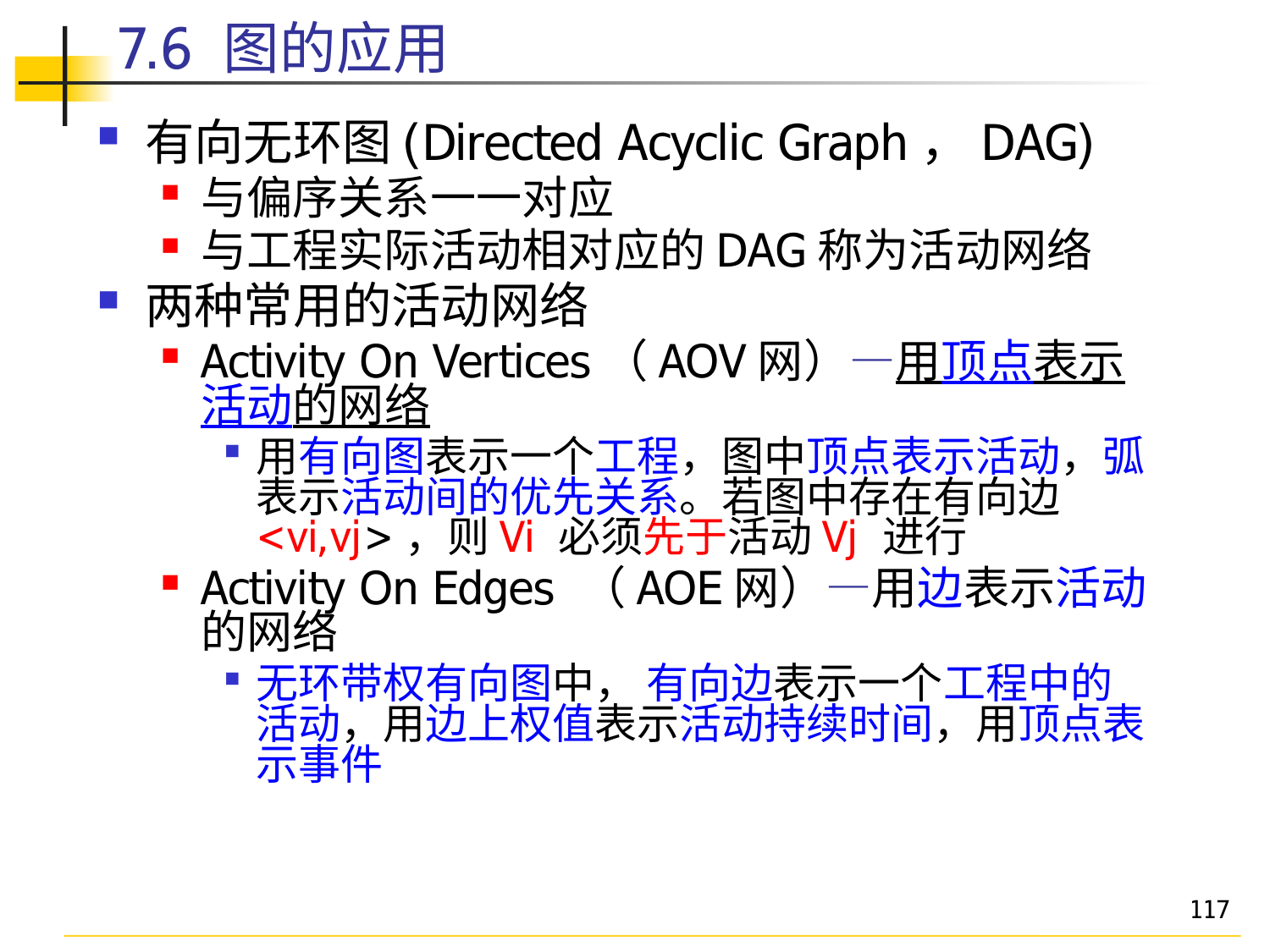

# 7.6 图的应用
有向无环图(Directed Acyclic Graph，DAG)
与偏序关系一一对应
与工程实际活动相对应的DAG称为活动网络
两种常用的活动网络
Activity On Vertices（AOV网）—用顶点表示活动的网络
用有向图表示一个工程，图中顶点表示活动，弧表示活动间的优先关系。若图中存在有向边<vi,vj>，则Vi 必须先于活动Vj 进行
Activity On Edges （AOE网）—用边表示活动的网络
无环带权有向图中， 有向边表示一个工程中的活动，用边上权值表示活动持续时间，用顶点表示事件
117